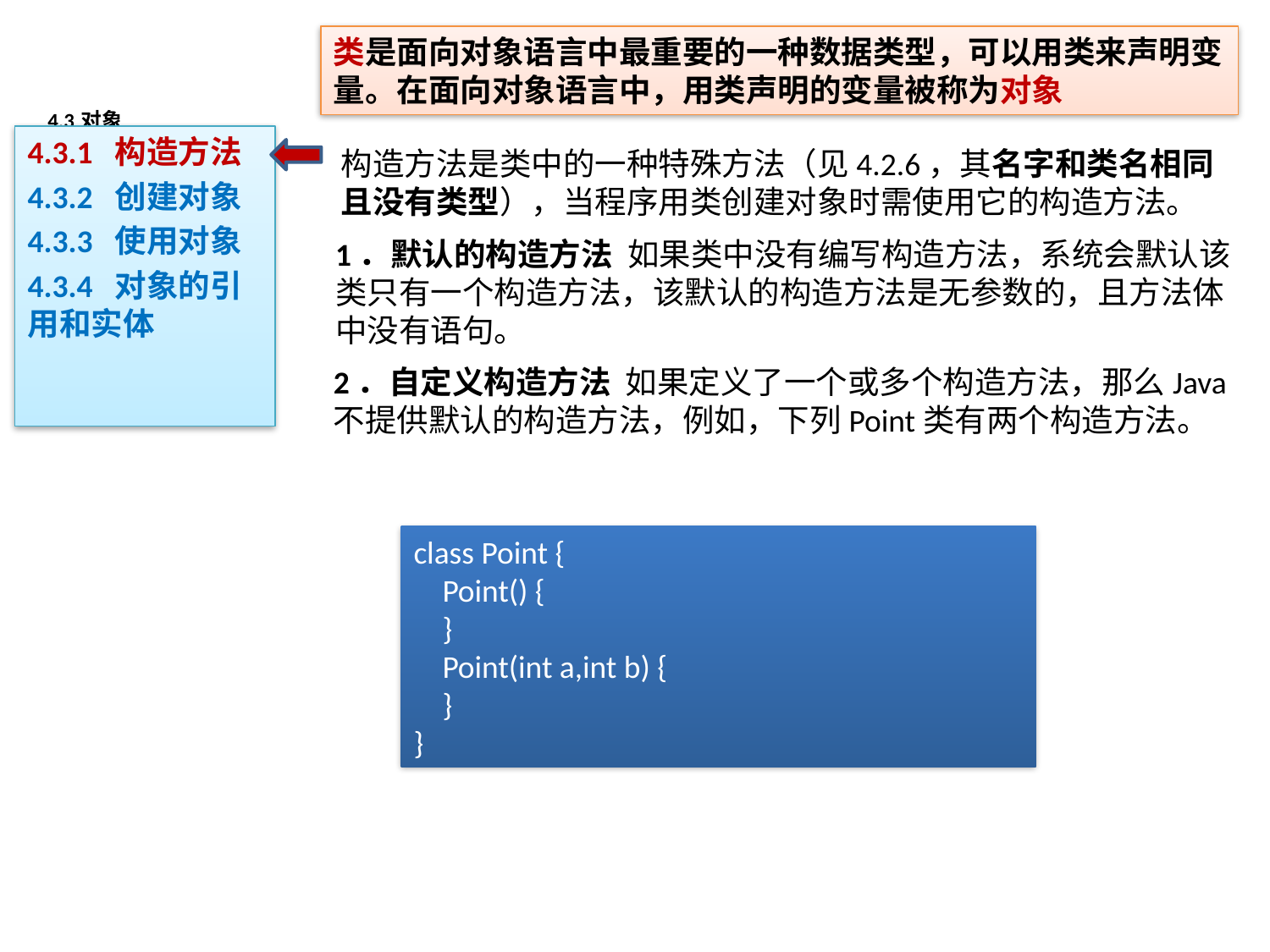

类是面向对象语言中最重要的一种数据类型，可以用类来声明变量。在面向对象语言中，用类声明的变量被称为对象
# 4.3 对象
4.3.1  构造方法
4.3.2  创建对象
4.3.3  使用对象
4.3.4  对象的引用和实体
构造方法是类中的一种特殊方法（见4.2.6，其名字和类名相同且没有类型），当程序用类创建对象时需使用它的构造方法。

1．默认的构造方法  如果类中没有编写构造方法，系统会默认该类只有一个构造方法，该默认的构造方法是无参数的，且方法体中没有语句。
2．自定义构造方法  如果定义了一个或多个构造方法，那么Java不提供默认的构造方法，例如，下列Point类有两个构造方法。
class Point {
    Point() {
    }
    Point(int a,int b) {
    }
}